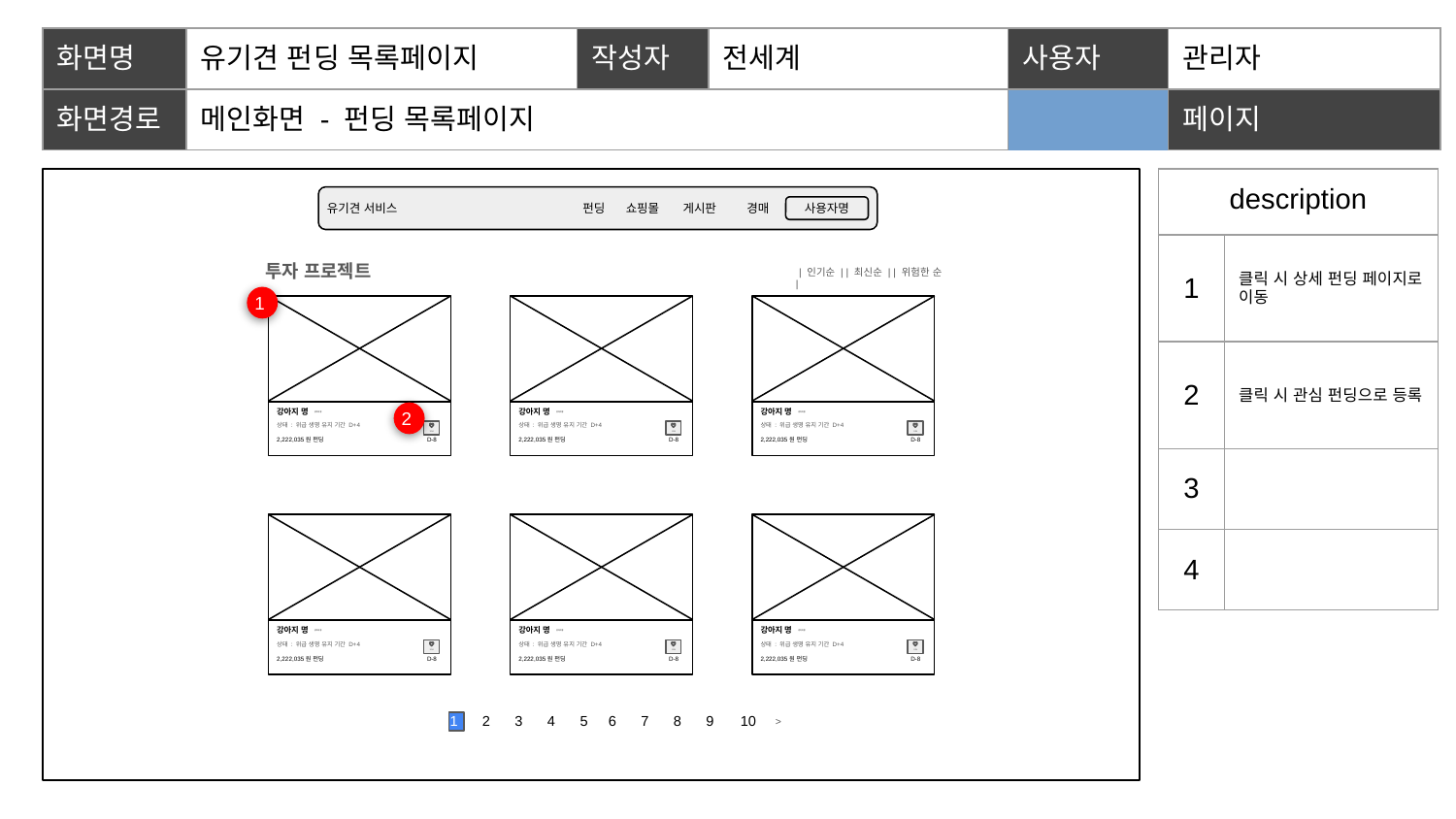

| 화면명 | 유기견 펀딩 목록페이지 | 작성자 | 전세계 |  | 사용자 | 관리자 |
| --- | --- | --- | --- | --- | --- | --- |
| 화면경로 | 메인화면 - 펀딩 목록페이지 |  |  |  | 페이지 | 21 |

| description |  |
| --- | --- |
| 1 | 클릭 시 상세 펀딩 페이지로 이동 |
| 2 | 클릭 시 관심 펀딩으로 등록 |
| 3 |  |
| 4 |  |

유기견 서비스
펀딩
쇼핑몰
게시판
경매
사용자명
투자 프로젝트
 | 인기순 | | 최신순 | | 위험한 순  |
1

2
강아지 명
강아지 종
강아지 명
강아지 종
강아지 명
강아지 종
상태 : 위급 생명 유지 기간 D+4
상태 : 위급 생명 유지 기간 D+4
상태 : 위급 생명 유지 기간 D+4

1234
1234
1234
2,222,035원 펀딩
D-8
2,222,035원 펀딩
D-8
2,222,035원 펀딩
D-8

강아지 명
강아지 종
강아지 명
강아지 종
강아지 명
강아지 종
상태 : 위급 생명 유지 기간 D+4
상태 : 위급 생명 유지 기간 D+4
상태 : 위급 생명 유지 기간 D+4

1234
1234
1234
2,222,035원 펀딩
D-8
2,222,035원 펀딩
D-8
2,222,035원 펀딩
D-8
1
2
3
4
5
6
7
8
9
10
>